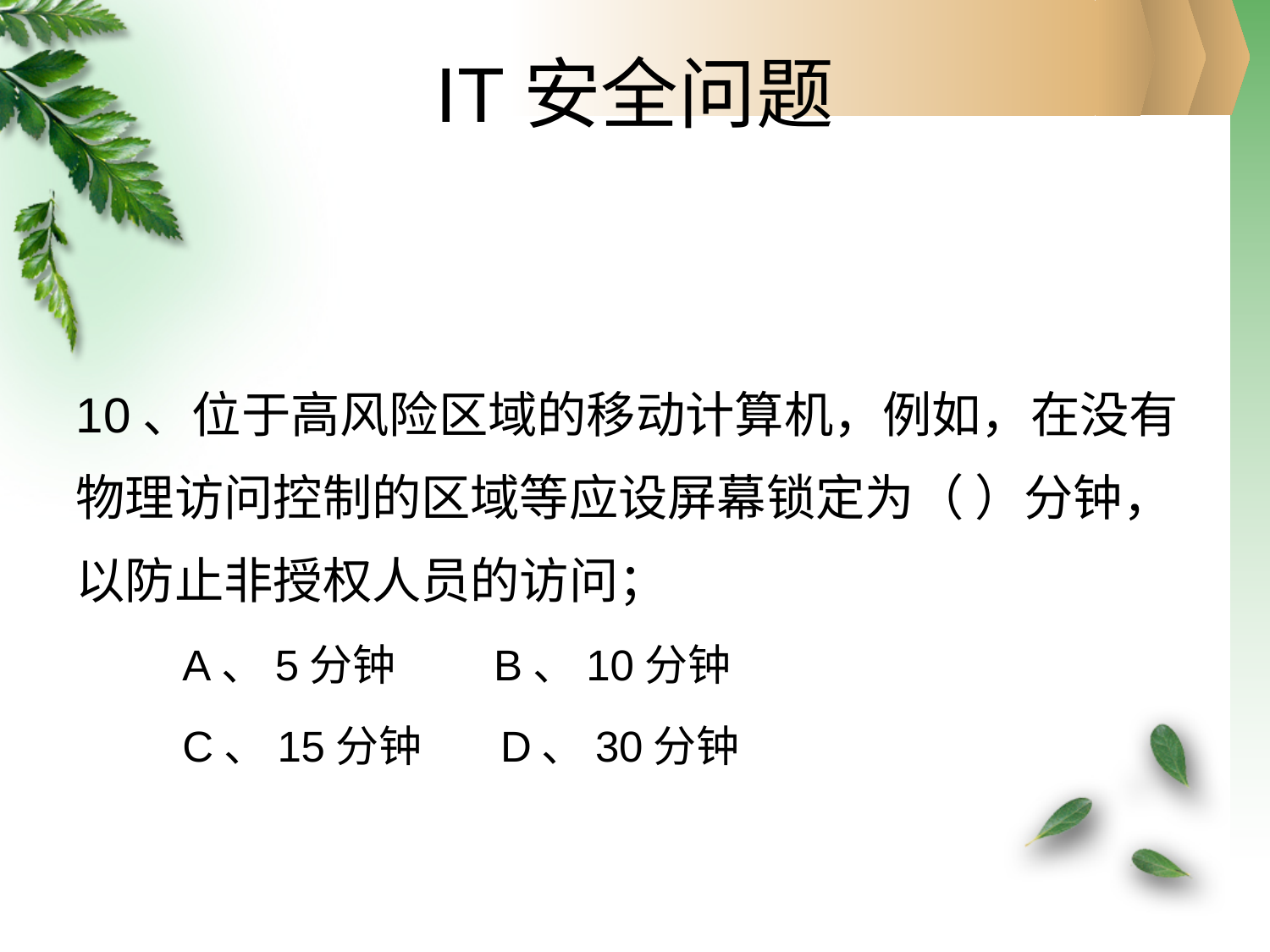

# IT安全问题
10、位于高风险区域的移动计算机，例如，在没有物理访问控制的区域等应设屏幕锁定为（ ）分钟，以防止非授权人员的访问；
A、5分钟         B、10分钟
C、15分钟       D、30分钟
70